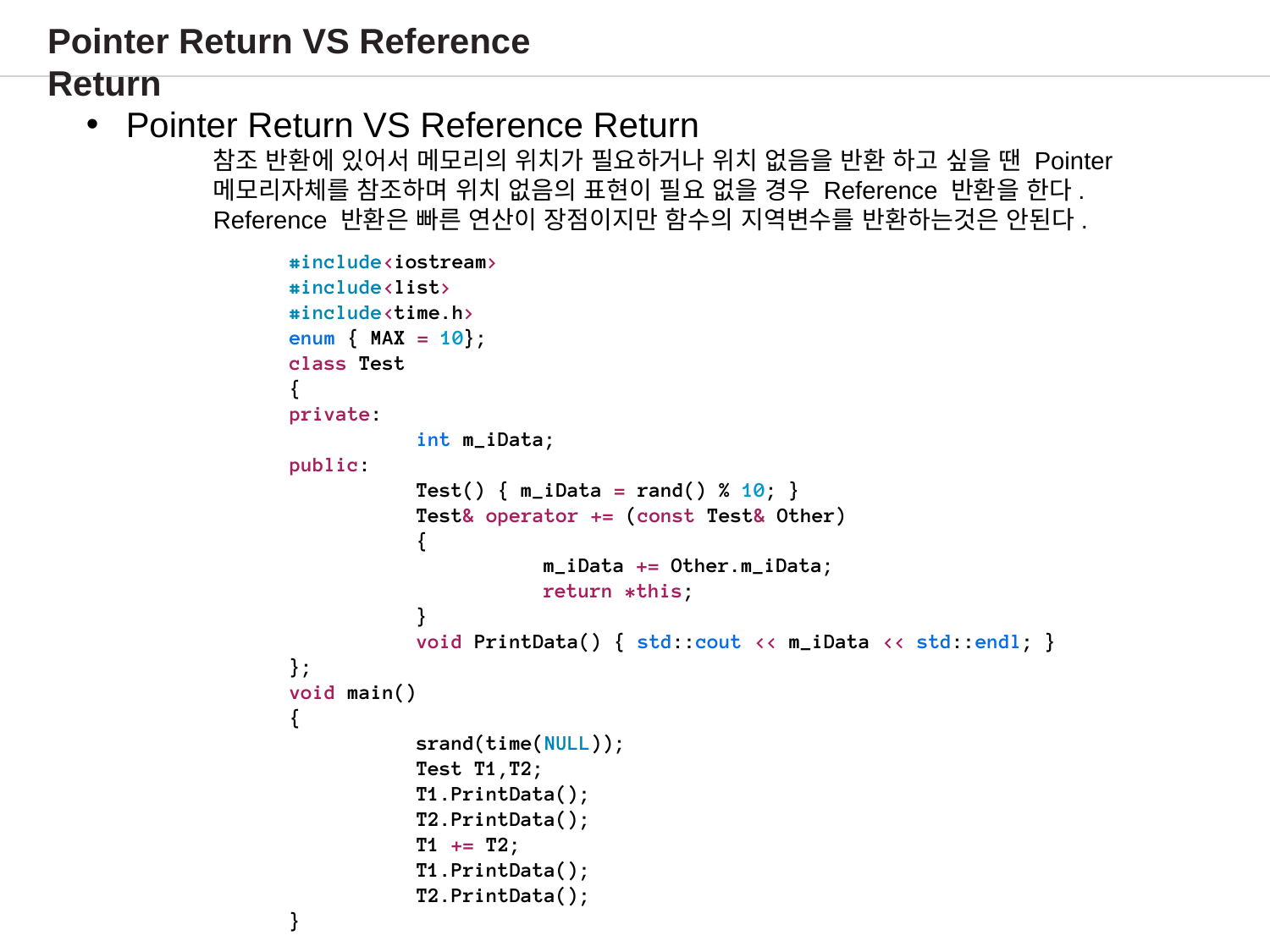

Pointer Return VS Reference Return
Pointer Return VS Reference Return
	참조 반환에 있어서 메모리의 위치가 필요하거나 위치 없음을 반환 하고 싶을 땐 Pointer
	메모리자체를 참조하며 위치 없음의 표현이 필요 없을 경우 Reference 반환을 한다.
	Reference 반환은 빠른 연산이 장점이지만 함수의 지역변수를 반환하는것은 안된다.
#include<iostream>
#include<list>
#include<time.h>
enum { MAX = 10};
class Test
{
private:
	int m_iData;
public:
	Test() { m_iData = rand() % 10; }
	Test& operator += (const Test& Other)
	{
		m_iData += Other.m_iData;
		return *this;
	}
	void PrintData() { std::cout << m_iData << std::endl; }
};
void main()
{
	srand(time(NULL));
	Test T1,T2;
	T1.PrintData();
	T2.PrintData();
	T1 += T2;
	T1.PrintData();
	T2.PrintData();
}